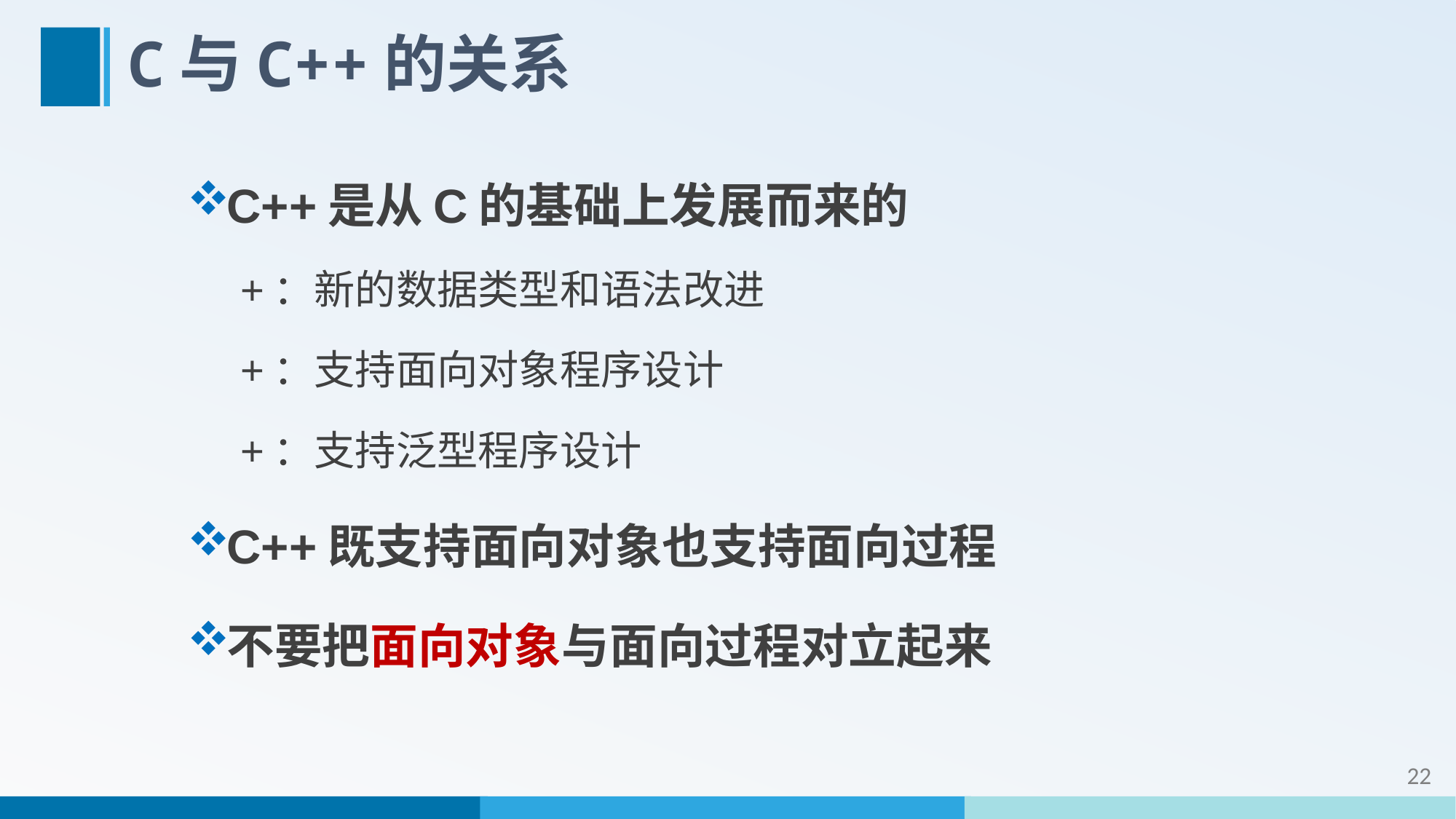

# C与C++的关系
C++是从C的基础上发展而来的
+：新的数据类型和语法改进
+：支持面向对象程序设计
+：支持泛型程序设计
C++既支持面向对象也支持面向过程
不要把面向对象与面向过程对立起来